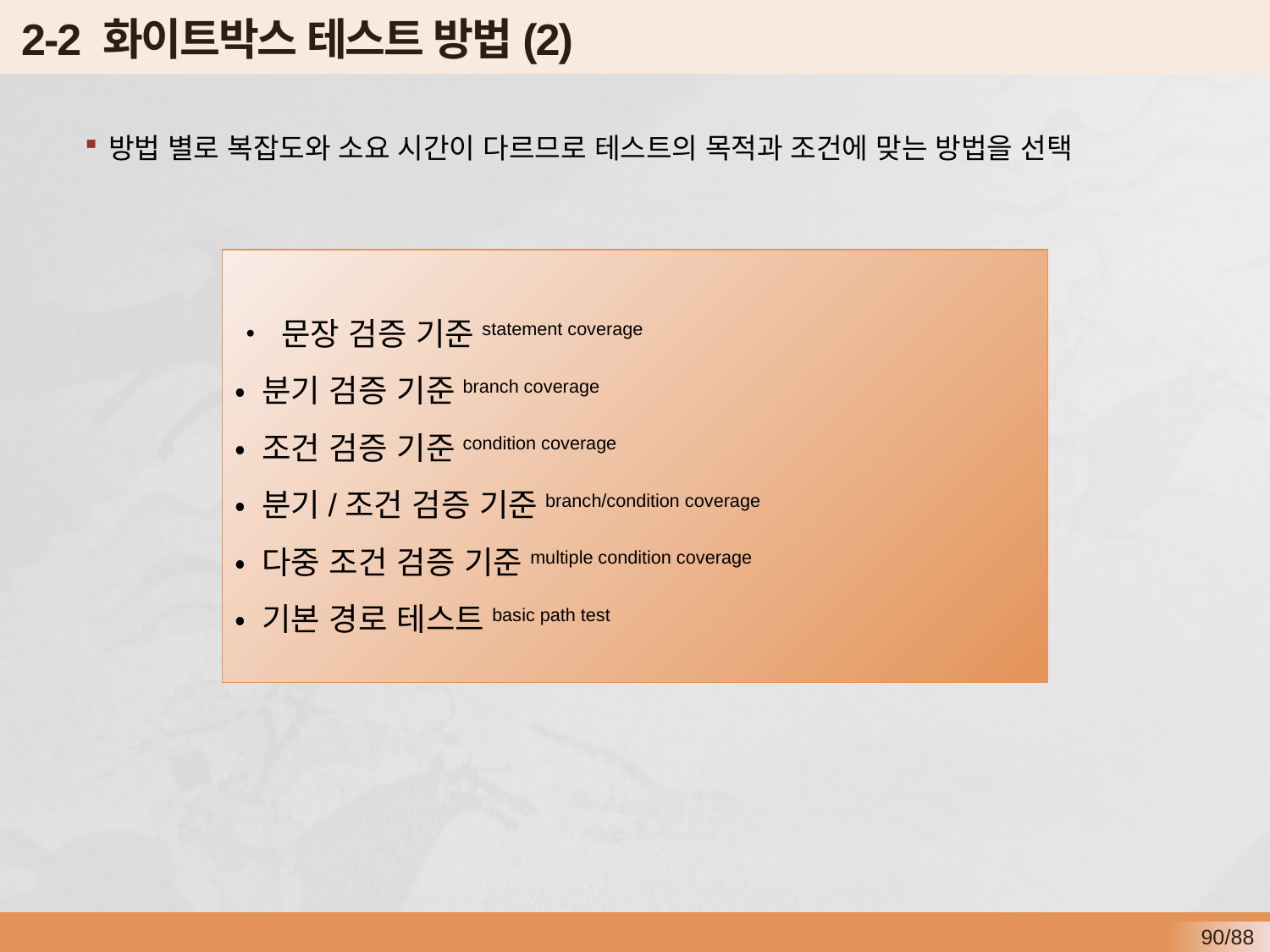

# 2-2 화이트박스 테스트 방법(2)
방법 별로 복잡도와 소요 시간이 다르므로 테스트의 목적과 조건에 맞는 방법을 선택
• 문장 검증 기준statement coverage
• 분기 검증 기준branch coverage
• 조건 검증 기준condition coverage
• 분기/조건 검증 기준branch/condition coverage
• 다중 조건 검증 기준multiple condition coverage
• 기본 경로 테스트basic path test